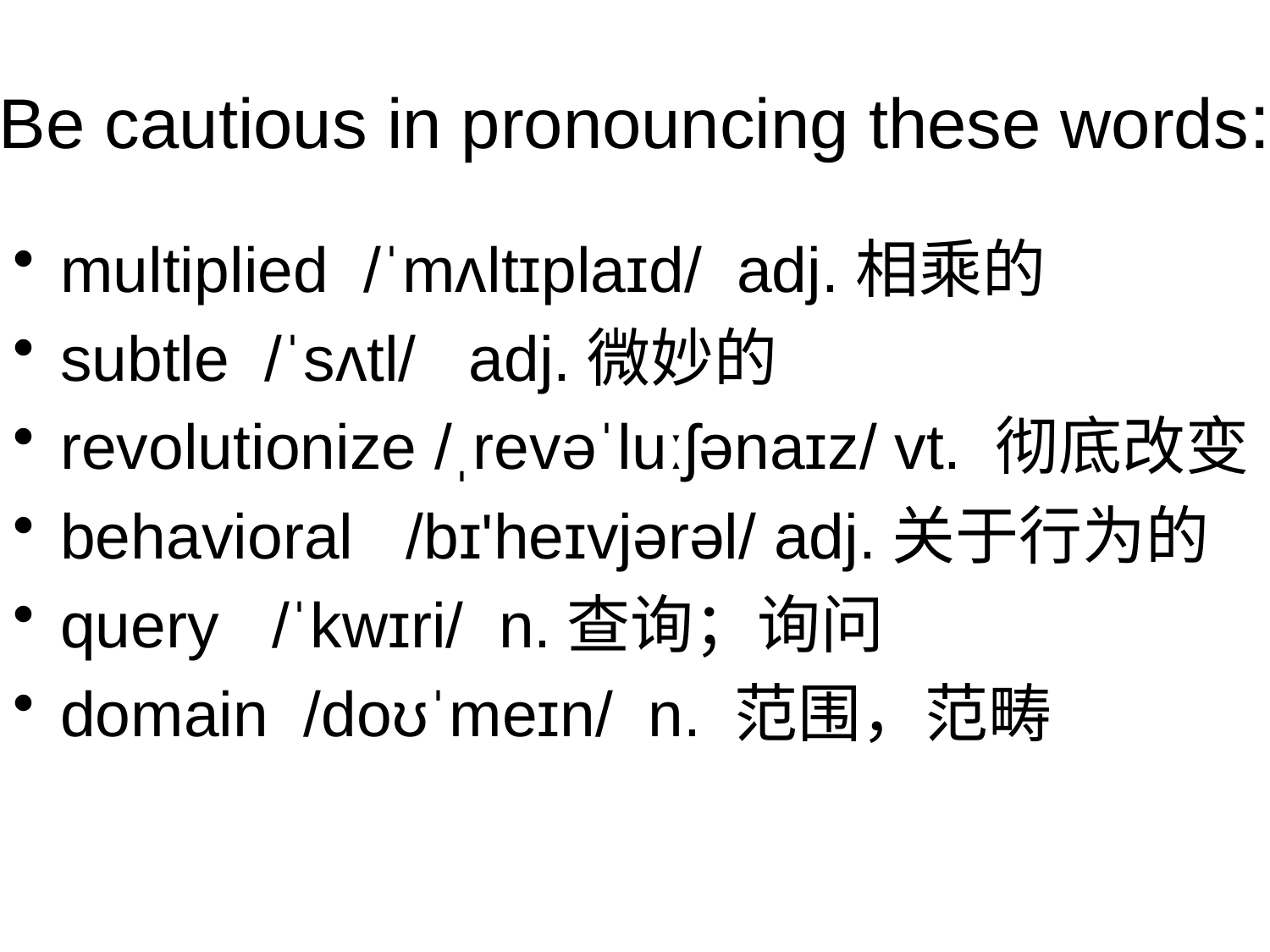

# Be cautious in pronouncing these words:
multiplied  /ˈmʌltɪplaɪd/  adj.相乘的
subtle  /ˈsʌtl/   adj.微妙的
revolutionize /ˌrevəˈluːʃənaɪz/ vt. 彻底改变
behavioral   /bɪ'heɪvjərəl/ adj.关于行为的
query   /ˈkwɪri/  n.查询；询问
domain  /doʊˈmeɪn/  n. 范围，范畴